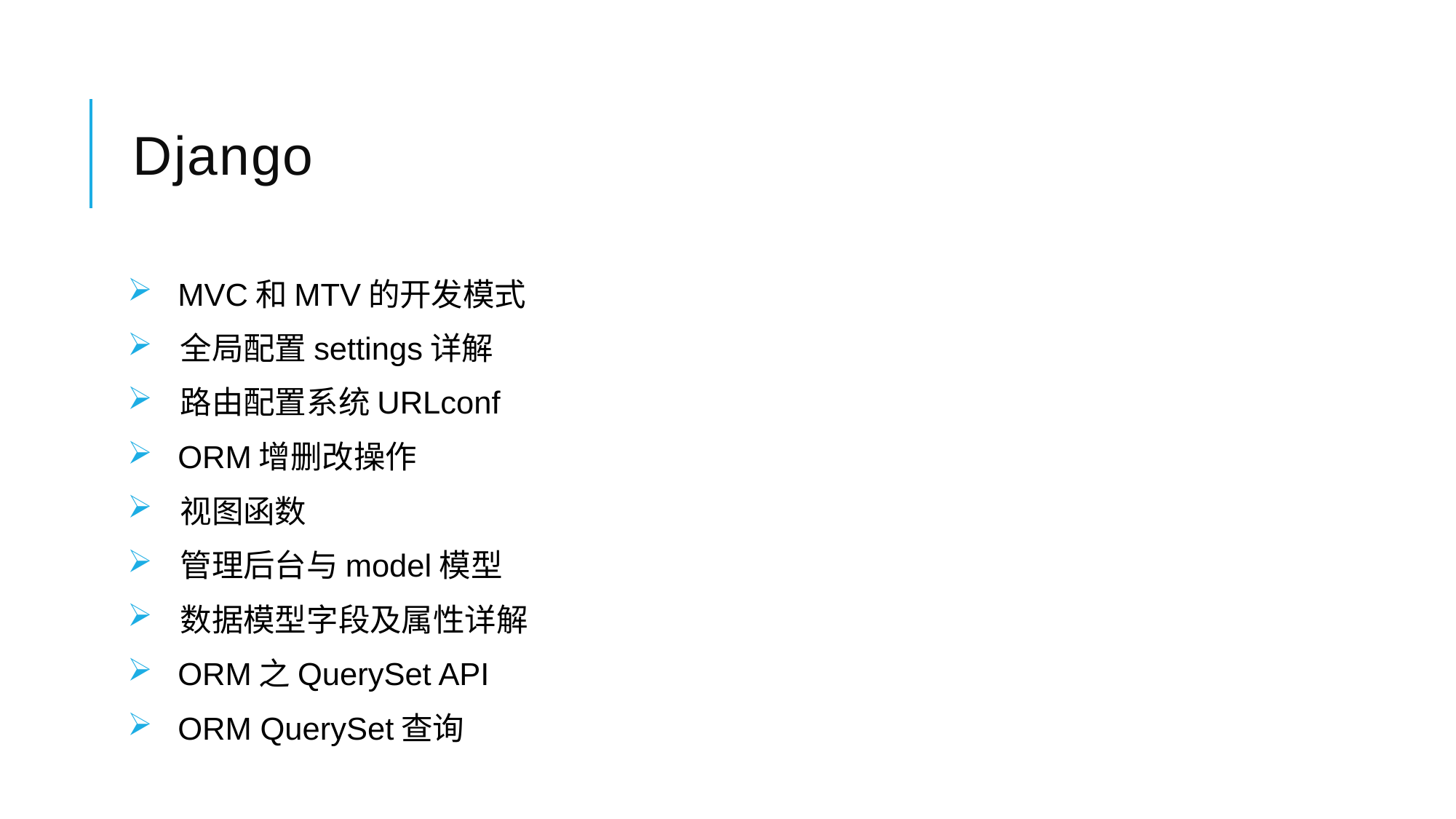

# Django
   MVC和MTV的开发模式
   全局配置settings详解
   路由配置系统URLconf
   ORM增删改操作
   视图函数
   管理后台与model模型
   数据模型字段及属性详解
   ORM之QuerySet API
   ORM QuerySet查询